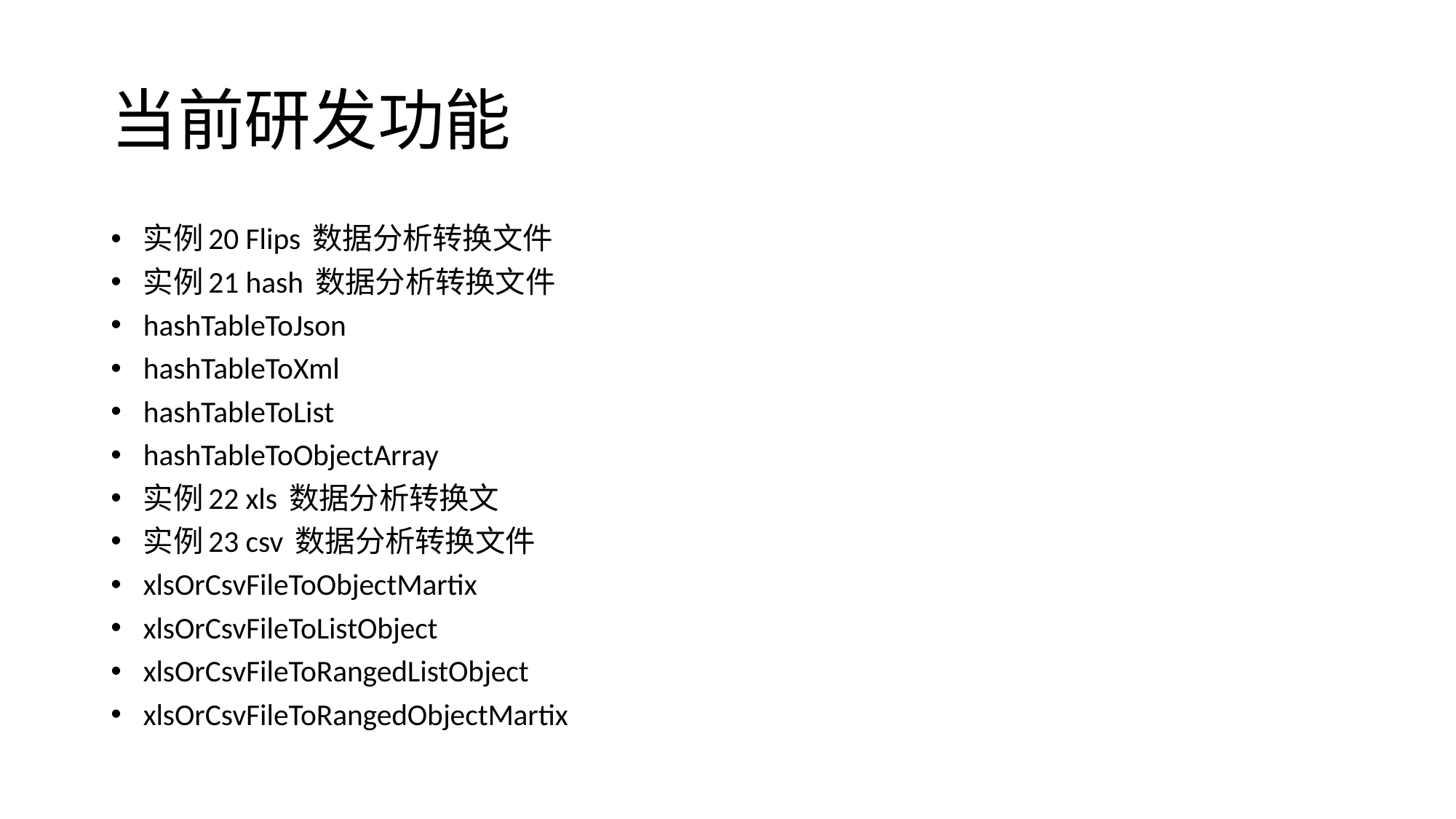

# 当前研发功能
实例20 Flips 数据分析转换文件
实例21 hash 数据分析转换文件
hashTableToJson
hashTableToXml
hashTableToList
hashTableToObjectArray
实例22 xls 数据分析转换文
实例23 csv 数据分析转换文件
xlsOrCsvFileToObjectMartix
xlsOrCsvFileToListObject
xlsOrCsvFileToRangedListObject
xlsOrCsvFileToRangedObjectMartix